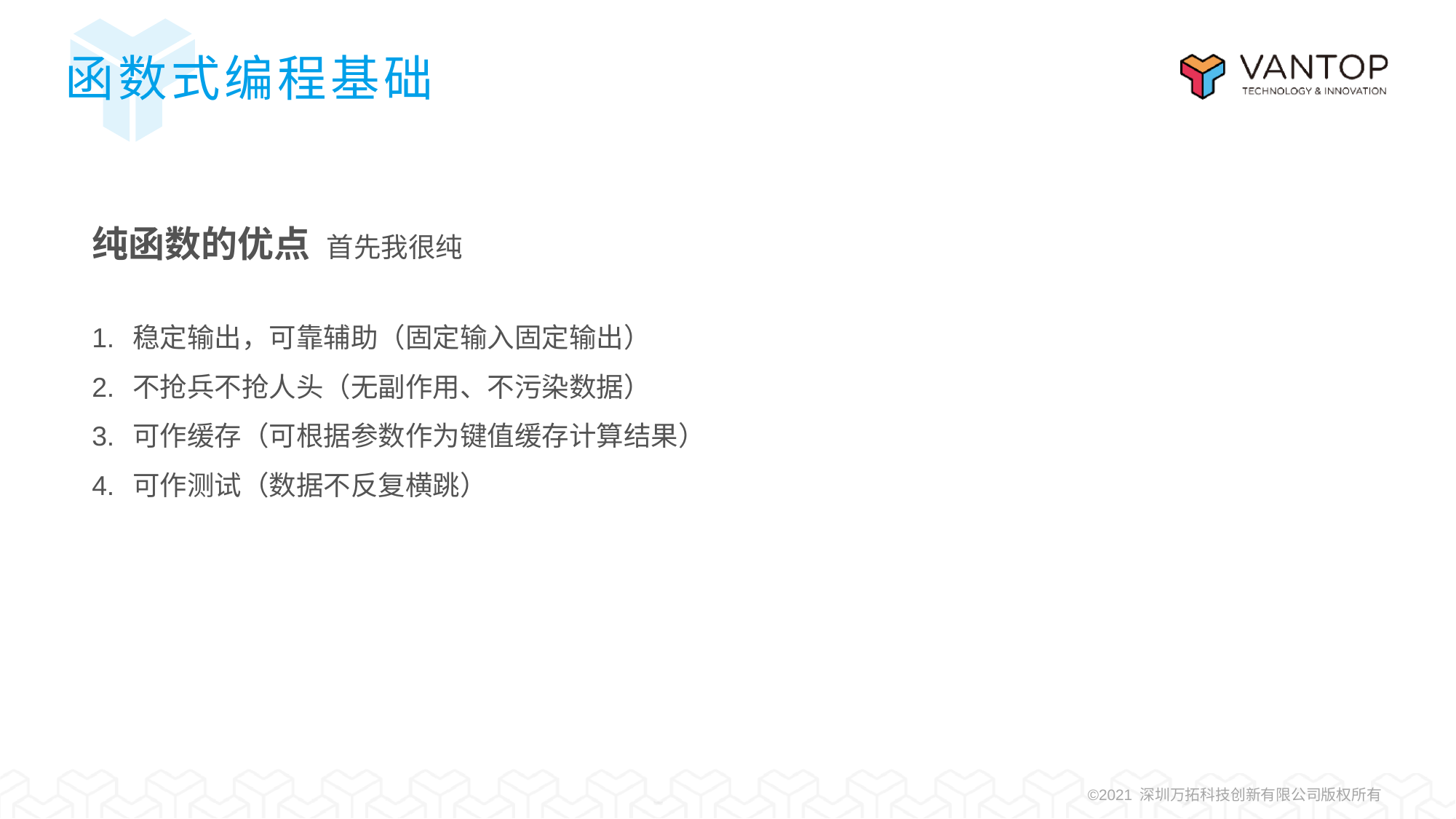

# 函数式编程基础
纯函数的优点  首先我很纯

稳定输出，可靠辅助（固定输入固定输出）
不抢兵不抢人头（无副作用、不污染数据）
可作缓存（可根据参数作为键值缓存计算结果）
可作测试（数据不反复横跳）